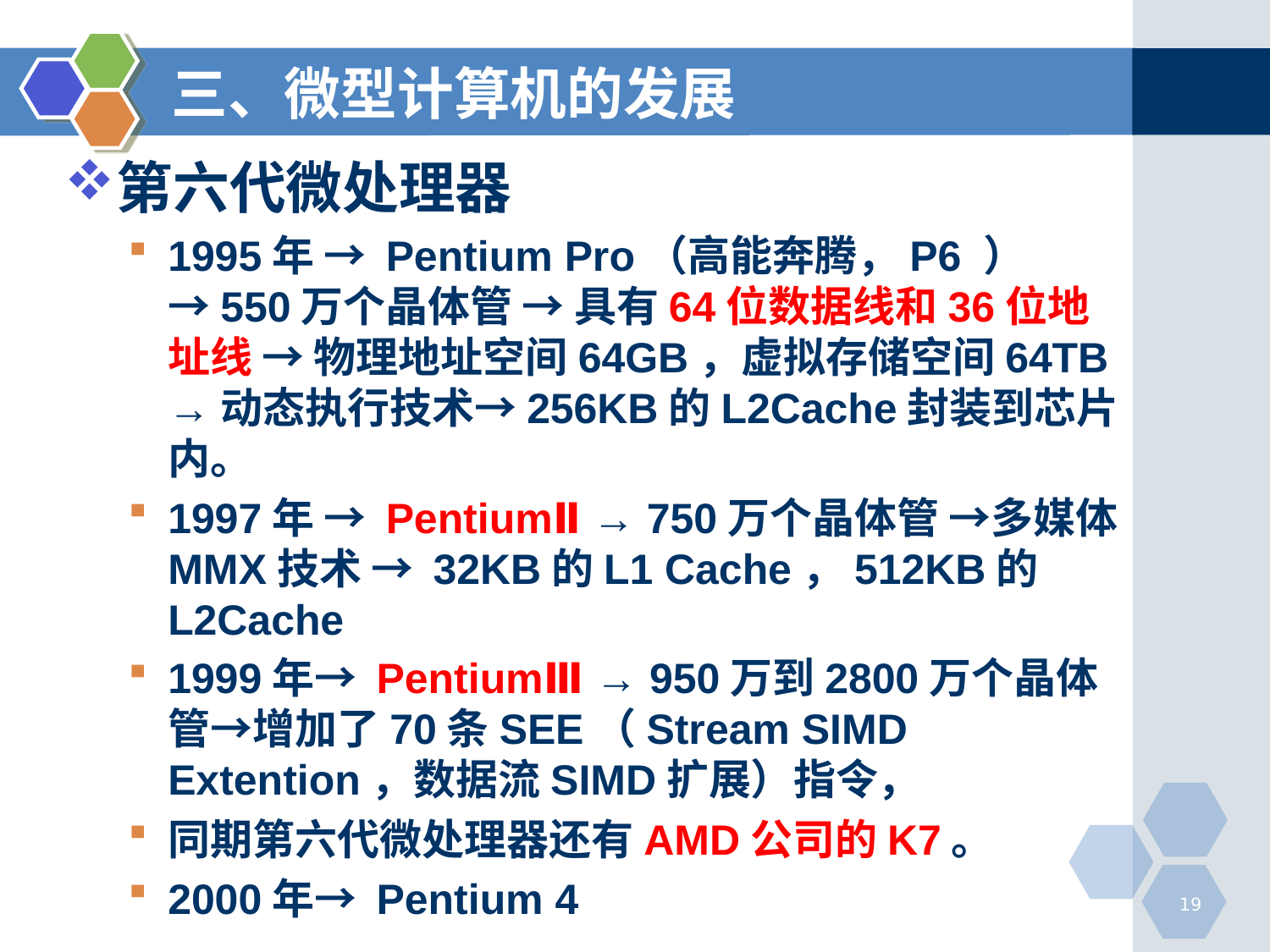

# 三、微型计算机的发展
第六代微处理器
1995年 → Pentium Pro（高能奔腾，P6 ） →550万个晶体管 → 具有64位数据线和36位地址线 → 物理地址空间64GB，虚拟存储空间64TB →动态执行技术→256KB的L2Cache封装到芯片内。
1997年 → PentiumⅡ → 750万个晶体管 →多媒体MMX技术 → 32KB的L1 Cache，512KB的L2Cache
1999年→ PentiumⅢ → 950万到2800万个晶体管→增加了70条SEE（Stream SIMD Extention，数据流SIMD扩展）指令，
同期第六代微处理器还有AMD公司的K7。
2000年→ Pentium 4
19